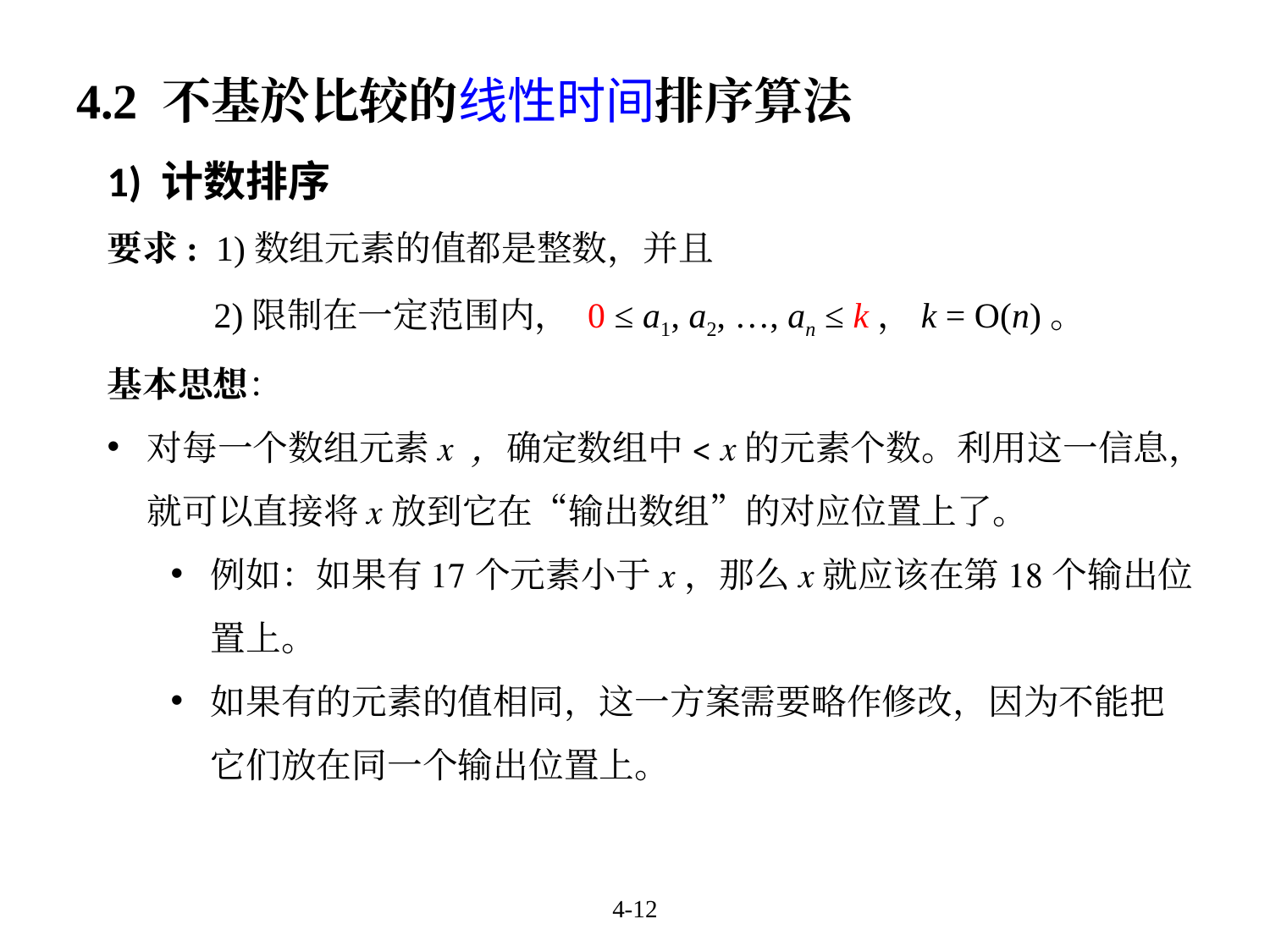

# 4.2 不基於比较的线性时间排序算法
1) 计数排序
要求:  1)数组元素的值都是整数，并且
            2)限制在一定范围内， 0 ≤ a1, a2, …, an ≤ k，k = O(n)。
基本思想：
对每一个数组元素x ，确定数组中< x的元素个数。利用这一信息，就可以直接将x放到它在“输出数组”的对应位置上了。
例如：如果有17个元素小于x，那么x就应该在第18个输出位置上。
如果有的元素的值相同，这一方案需要略作修改，因为不能把它们放在同一个输出位置上。
4-12